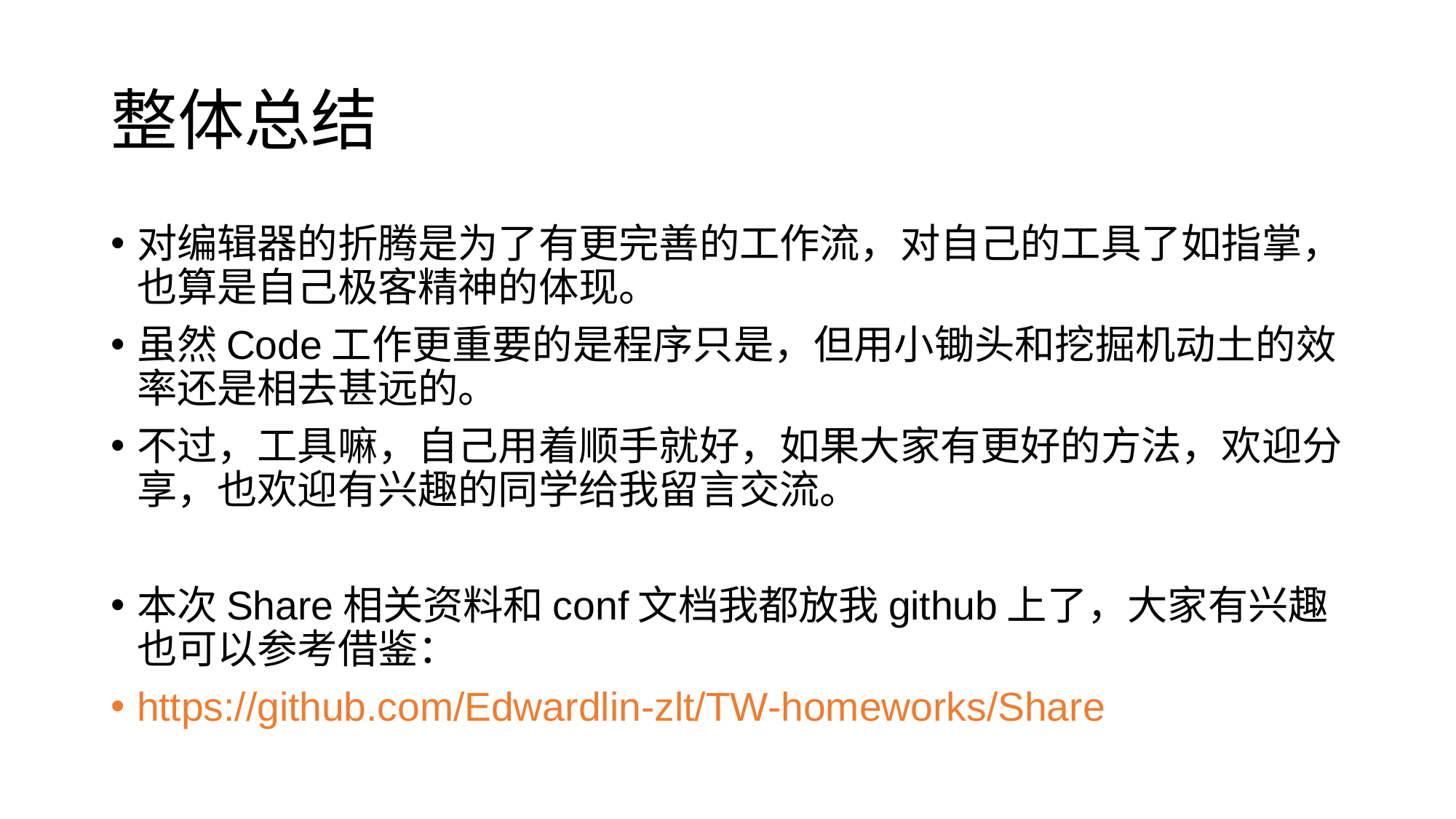

# 整体总结
对编辑器的折腾是为了有更完善的工作流，对自己的工具了如指掌，也算是自己极客精神的体现。
虽然Code工作更重要的是程序只是，但用小锄头和挖掘机动土的效率还是相去甚远的。
不过，工具嘛，自己用着顺手就好，如果大家有更好的方法，欢迎分享，也欢迎有兴趣的同学给我留言交流。

本次Share相关资料和conf文档我都放我github上了，大家有兴趣也可以参考借鉴：
https://github.com/Edwardlin-zlt/TW-homeworks/Share